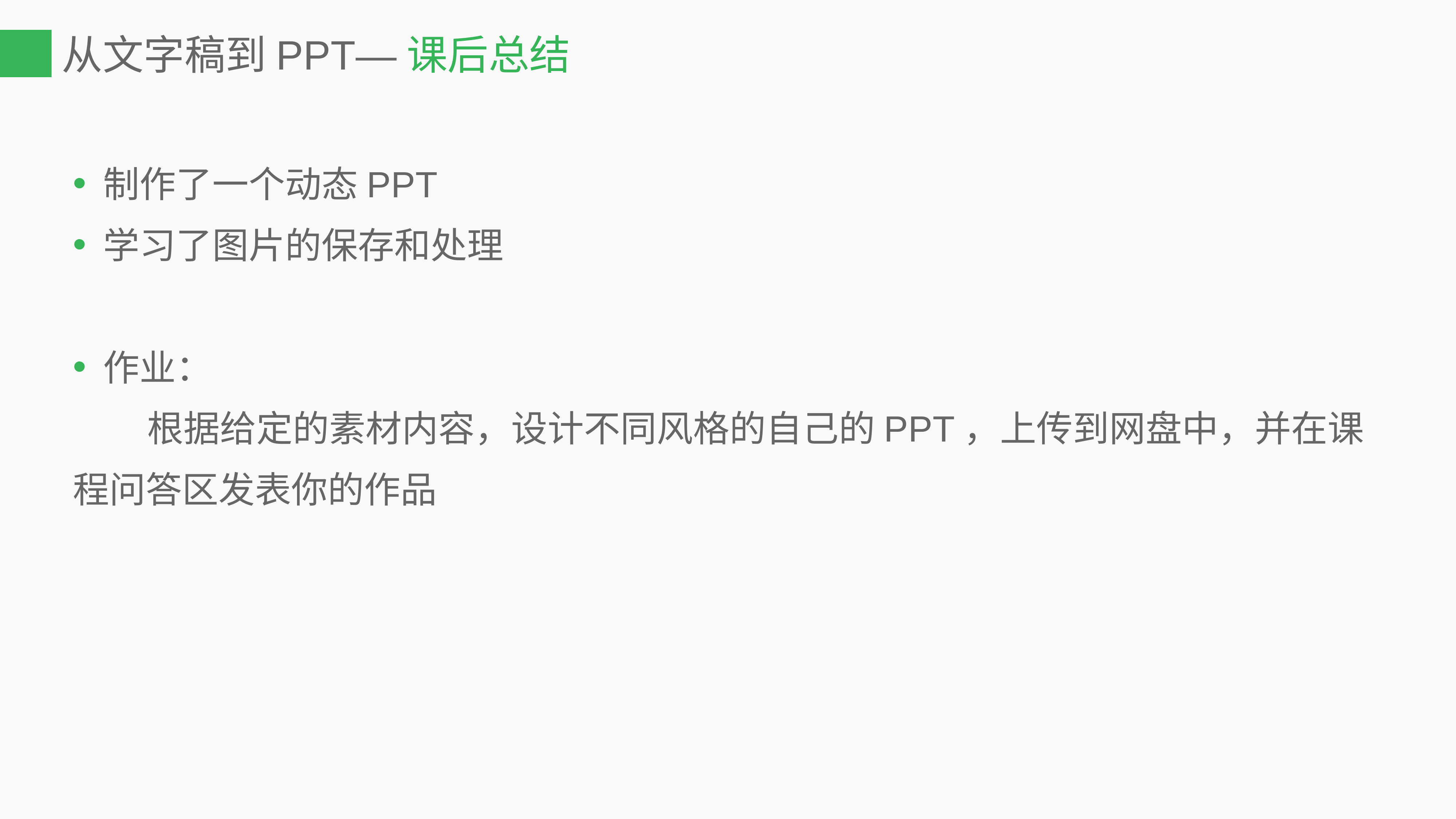

# 从文字稿到PPT—课后总结
制作了一个动态PPT
学习了图片的保存和处理

作业：
        根据给定的素材内容，设计不同风格的自己的PPT，上传到网盘中，并在课程问答区发表你的作品